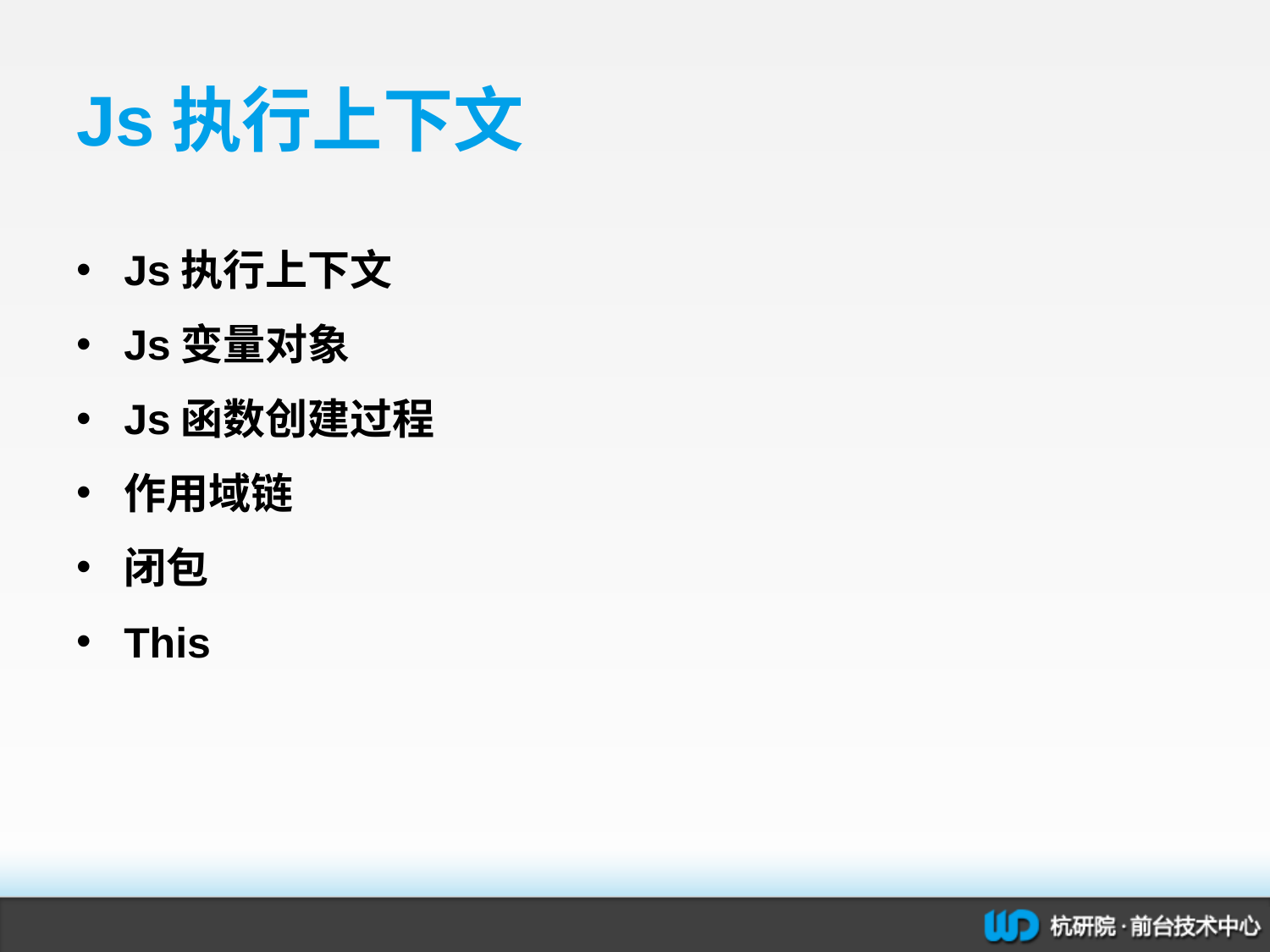

# Js执行上下文
Js执行上下文
Js变量对象
Js函数创建过程
作用域链
闭包
This